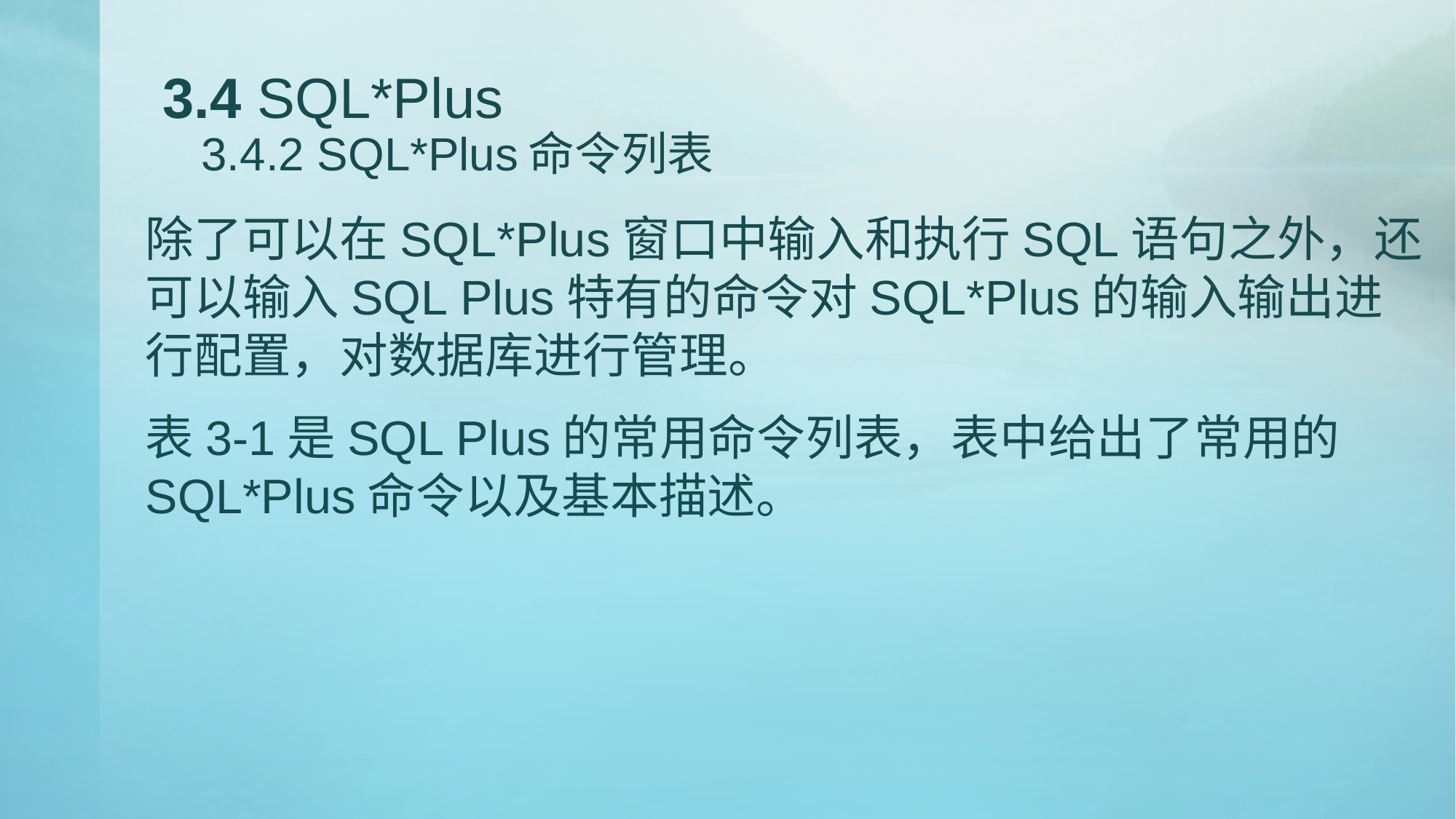

# 3.4 SQL*Plus 3.4.2 SQL*Plus命令列表
除了可以在SQL*Plus窗口中输入和执行SQL语句之外，还可以输入SQL Plus特有的命令对SQL*Plus的输入输出进行配置，对数据库进行管理。
表3-1是SQL Plus的常用命令列表，表中给出了常用的SQL*Plus命令以及基本描述。